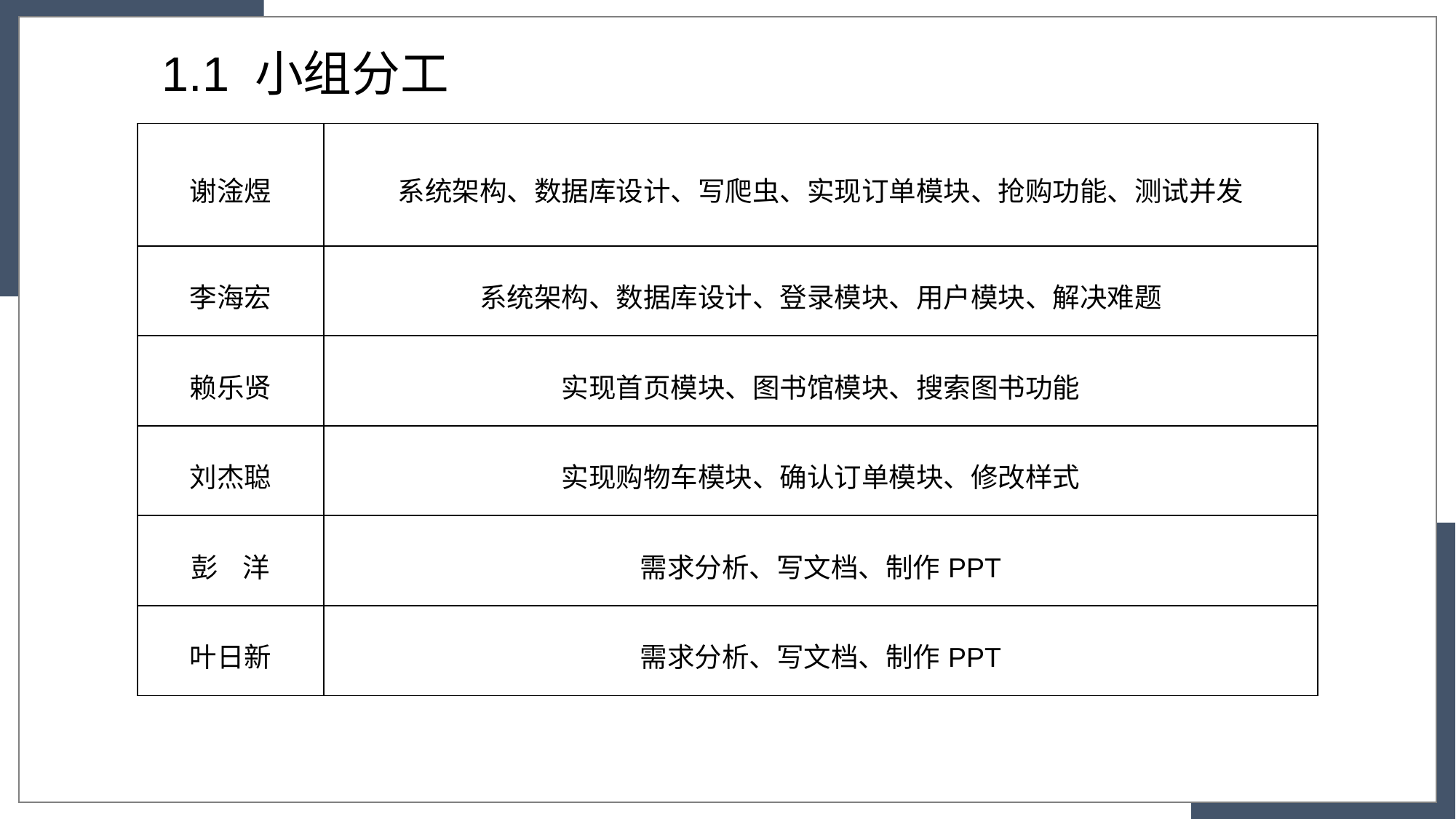

1.1 小组分工
| 谢淦煜 | 系统架构、数据库设计、写爬虫、实现订单模块、抢购功能、测试并发 |
| --- | --- |
| 李海宏 | 系统架构、数据库设计、登录模块、用户模块、解决难题 |
| 赖乐贤 | 实现首页模块、图书馆模块、搜索图书功能 |
| 刘杰聪 | 实现购物车模块、确认订单模块、修改样式 |
| 彭 洋 | 需求分析、写文档、制作PPT |
| 叶日新 | 需求分析、写文档、制作PPT |